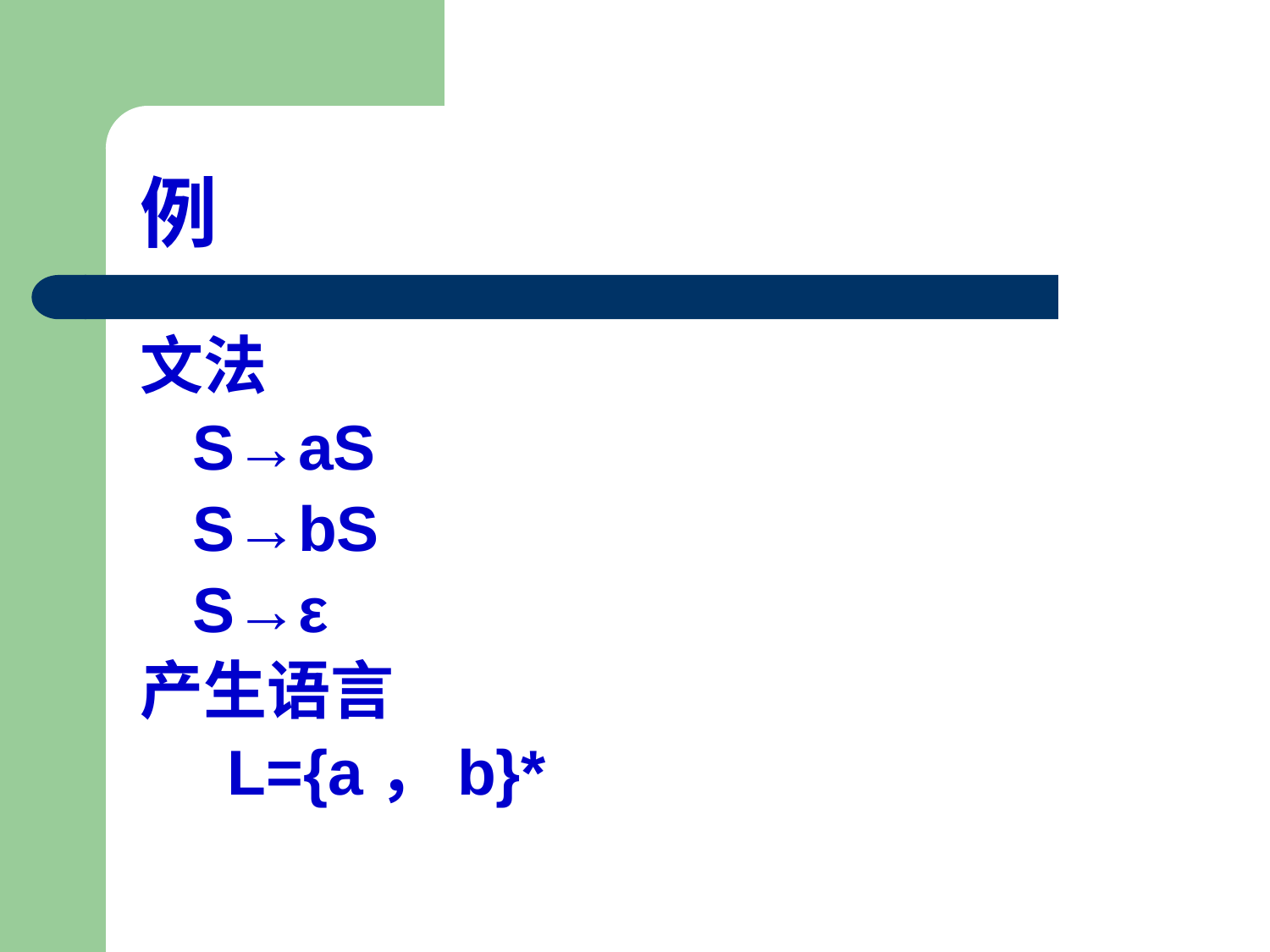

# 例
文法
   S→aS
   S→bS
   S→ε
产生语言
     L={a，b}*